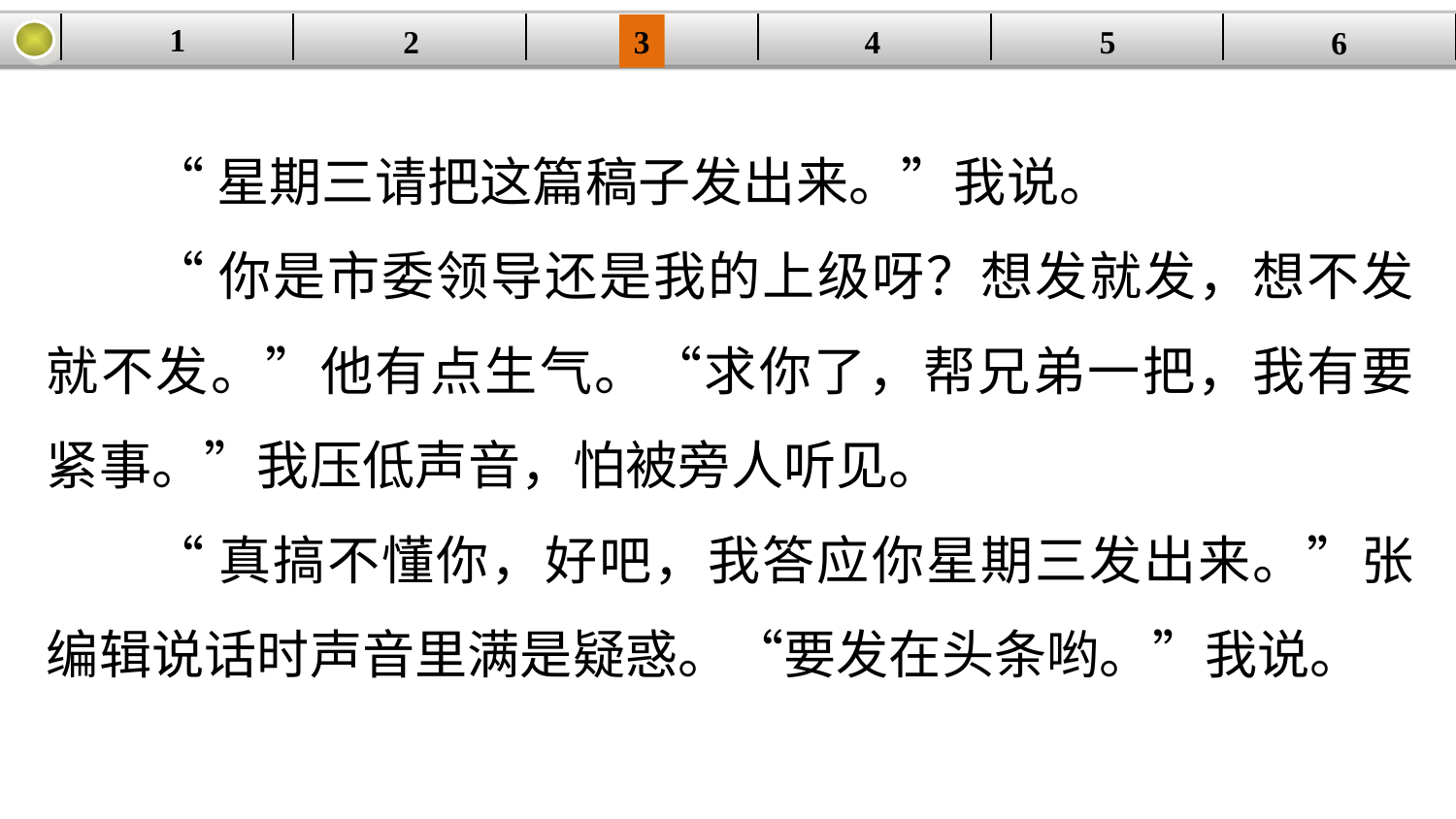

1
|  |  |  |  |  |  |
| --- | --- | --- | --- | --- | --- |
2
3
4
5
6

“星期三请把这篇稿子发出来。”我说。
“你是市委领导还是我的上级呀？想发就发，想不发就不发。”他有点生气。“求你了，帮兄弟一把，我有要紧事。”我压低声音，怕被旁人听见。
“真搞不懂你，好吧，我答应你星期三发出来。”张编辑说话时声音里满是疑惑。“要发在头条哟。”我说。